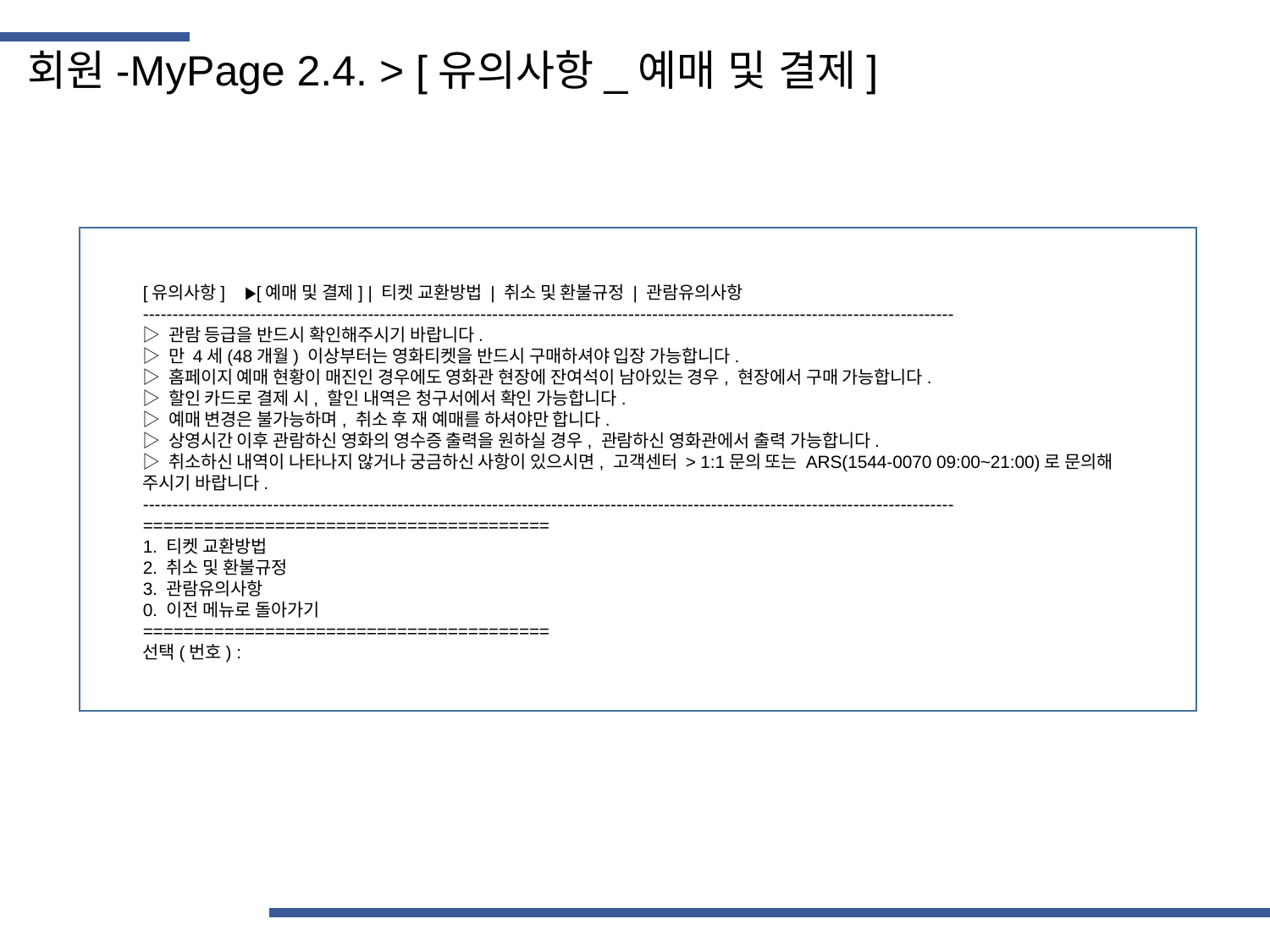

회원-MyPage 2.4. > [유의사항_예매 및 결제]

[유의사항]    ▶[예매 및 결제] | 티켓 교환방법 | 취소 및 환불규정 | 관람유의사항
-----------------------------------------------------------------------------------------------------------------------------------------
▷ 관람 등급을 반드시 확인해주시기 바랍니다.
▷ 만 4세(48개월) 이상부터는 영화티켓을 반드시 구매하셔야 입장 가능합니다.
▷ 홈페이지 예매 현황이 매진인 경우에도 영화관 현장에 잔여석이 남아있는 경우, 현장에서 구매 가능합니다.
▷ 할인 카드로 결제 시, 할인 내역은 청구서에서 확인 가능합니다.
▷ 예매 변경은 불가능하며, 취소 후 재 예매를 하셔야만 합니다.
▷ 상영시간 이후 관람하신 영화의 영수증 출력을 원하실 경우, 관람하신 영화관에서 출력 가능합니다.
▷ 취소하신 내역이 나타나지 않거나 궁금하신 사항이 있으시면, 고객센터 > 1:1문의 또는 ARS(1544-0070 09:00~21:00)로 문의해 주시기 바랍니다.
-----------------------------------------------------------------------------------------------------------------------------------------
========================================
1. 티켓 교환방법
2. 취소 및 환불규정
3. 관람유의사항
0. 이전 메뉴로 돌아가기
========================================
선택(번호) :